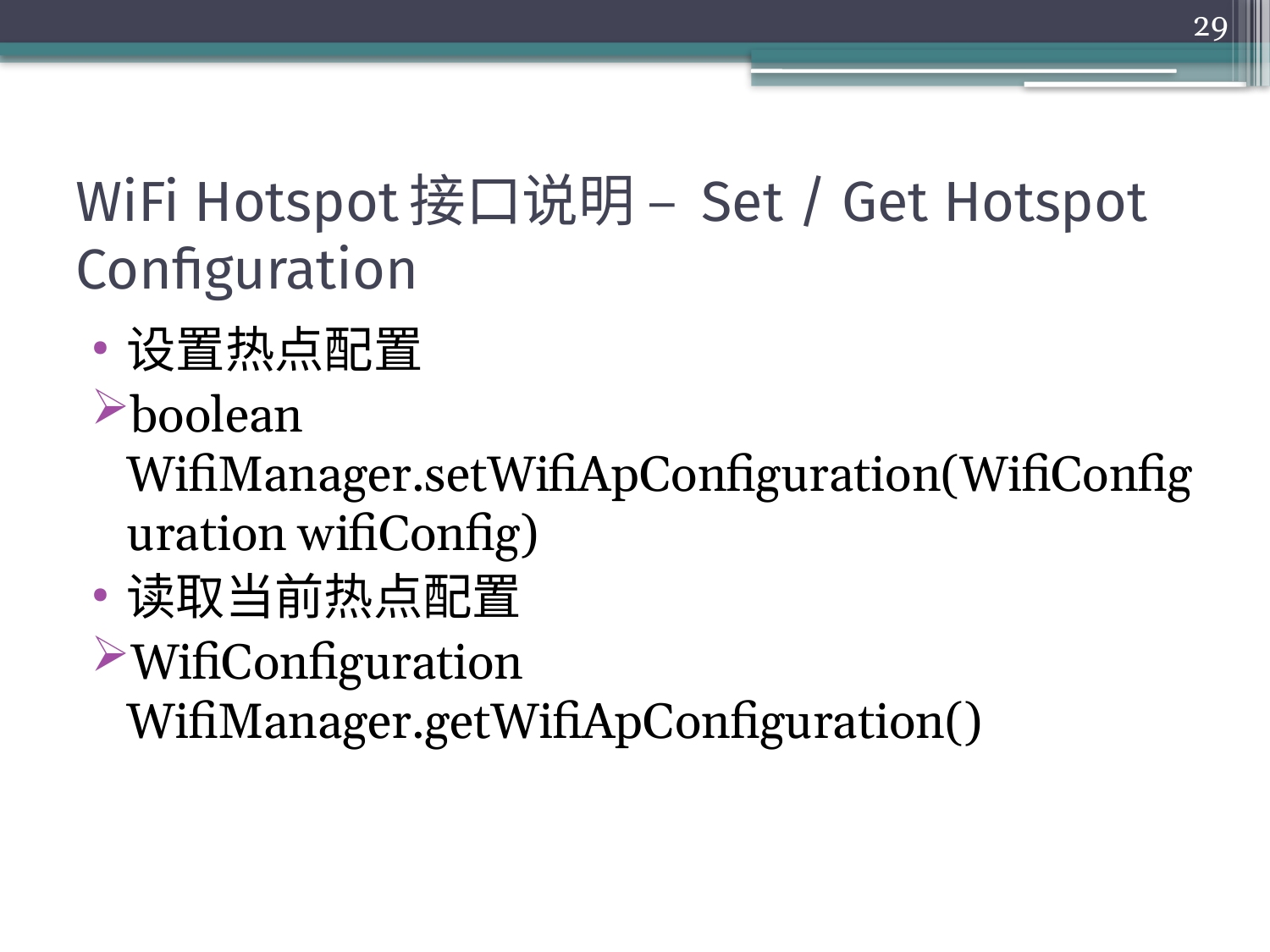

29
# WiFi Hotspot接口说明 – Set / Get Hotspot Configuration
设置热点配置
boolean WifiManager.setWifiApConfiguration(WifiConfiguration wifiConfig)
读取当前热点配置
WifiConfiguration WifiManager.getWifiApConfiguration()